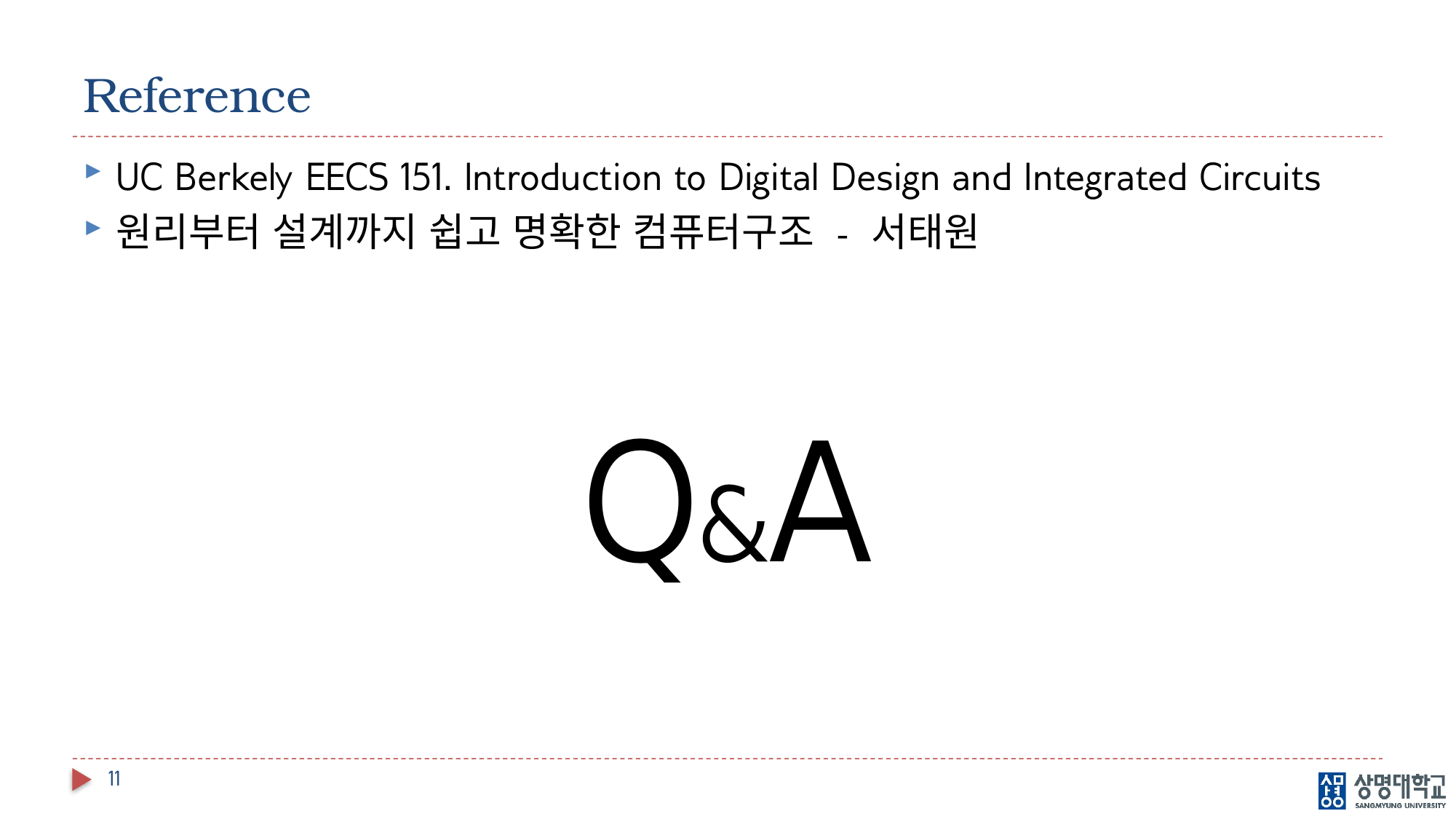

# Reference
UC Berkely EECS 151. Introduction to Digital Design and Integrated Circuits
원리부터 설계까지 쉽고 명확한 컴퓨터구조 - 서태원
Q&A
11